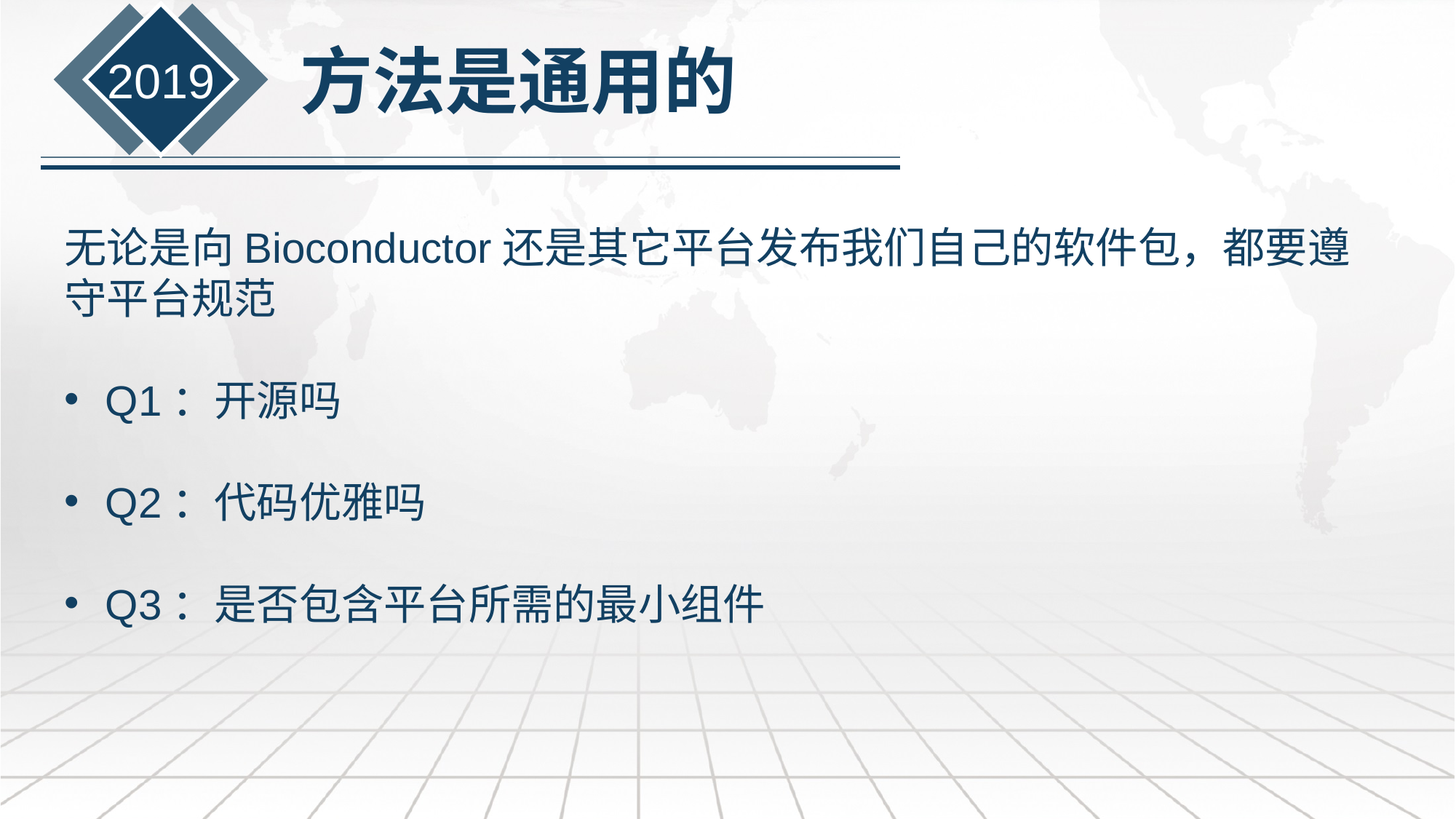

方法是通用的
2019
无论是向Bioconductor还是其它平台发布我们自己的软件包，都要遵守平台规范

Q1：开源吗

Q2：代码优雅吗

Q3：是否包含平台所需的最小组件